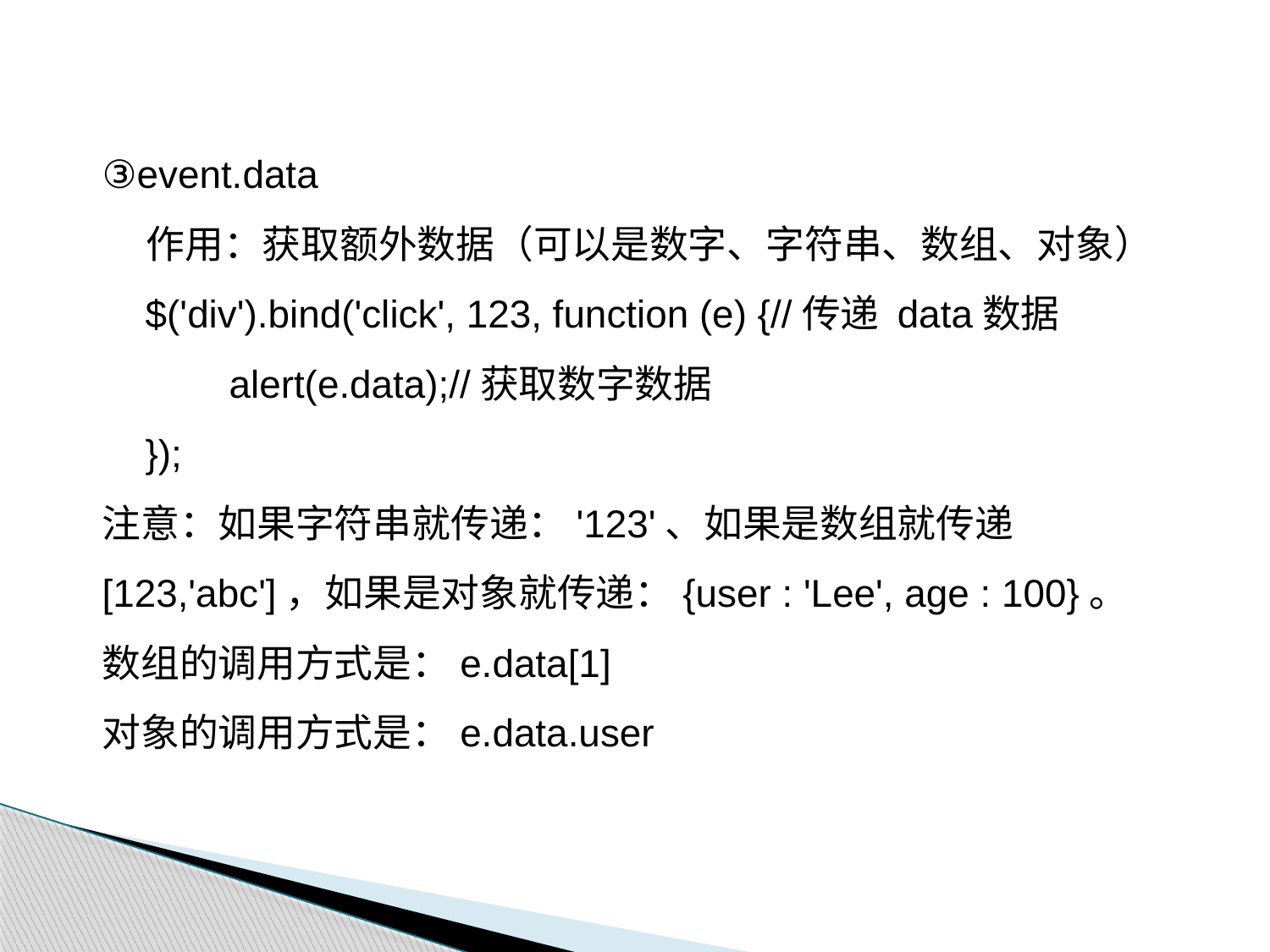

③event.data
    作用：获取额外数据（可以是数字、字符串、数组、对象）
    $('div').bind('click', 123, function (e) {//传递 data数据
	alert(e.data);//获取数字数据
    });
注意：如果字符串就传递：'123'、如果是数组就传递[123,'abc']，如果是对象就传递：{user : 'Lee', age : 100}。
数组的调用方式是：e.data[1]
对象的调用方式是：e.data.user